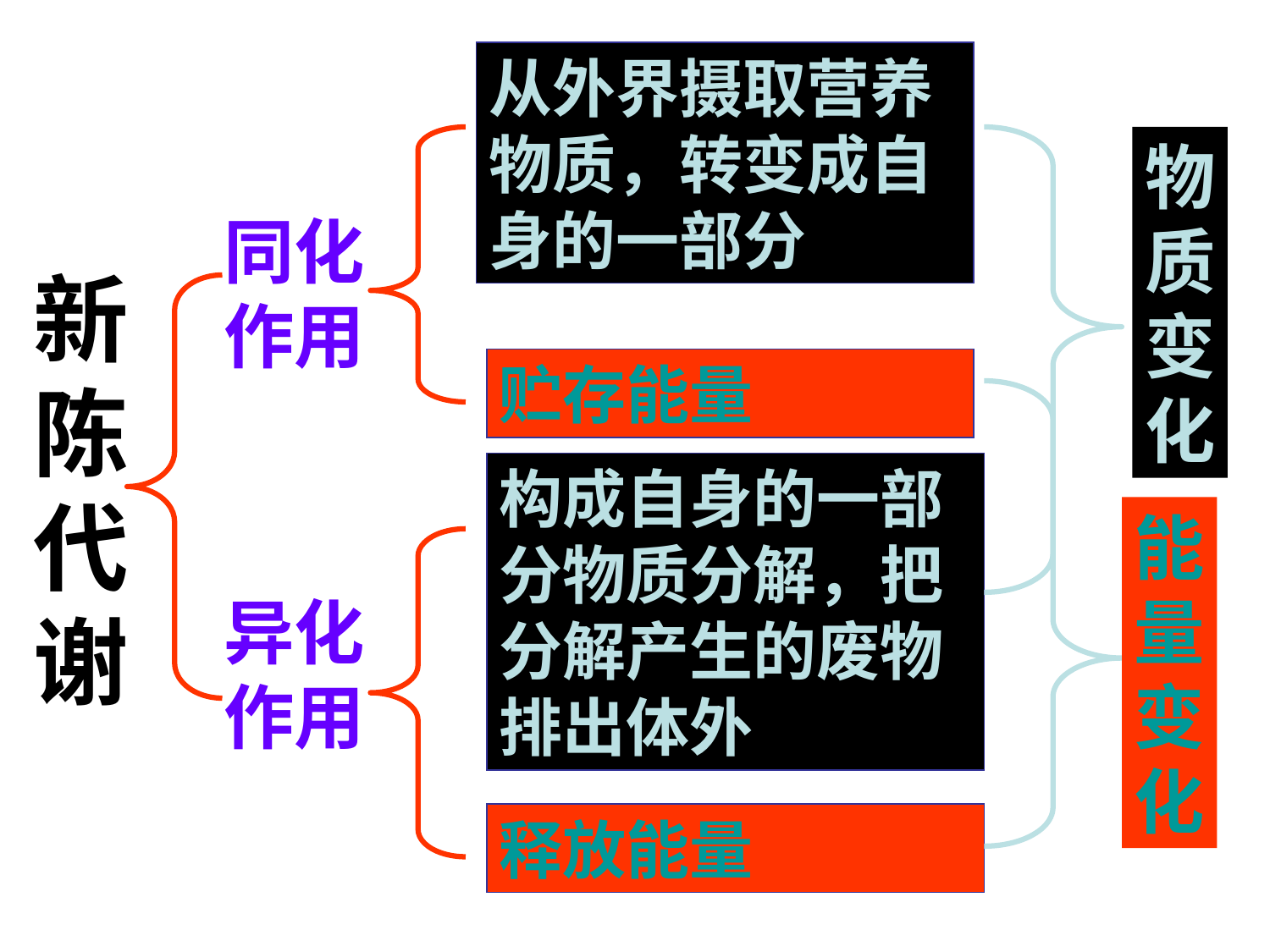

从外界摄取营养物质，转变成自身的一部分

物质变化
同化作用
新陈代谢

贮存能量

构成自身的一部分物质分解，把分解产生的废物排出体外
能量变化

异化作用
释放能量